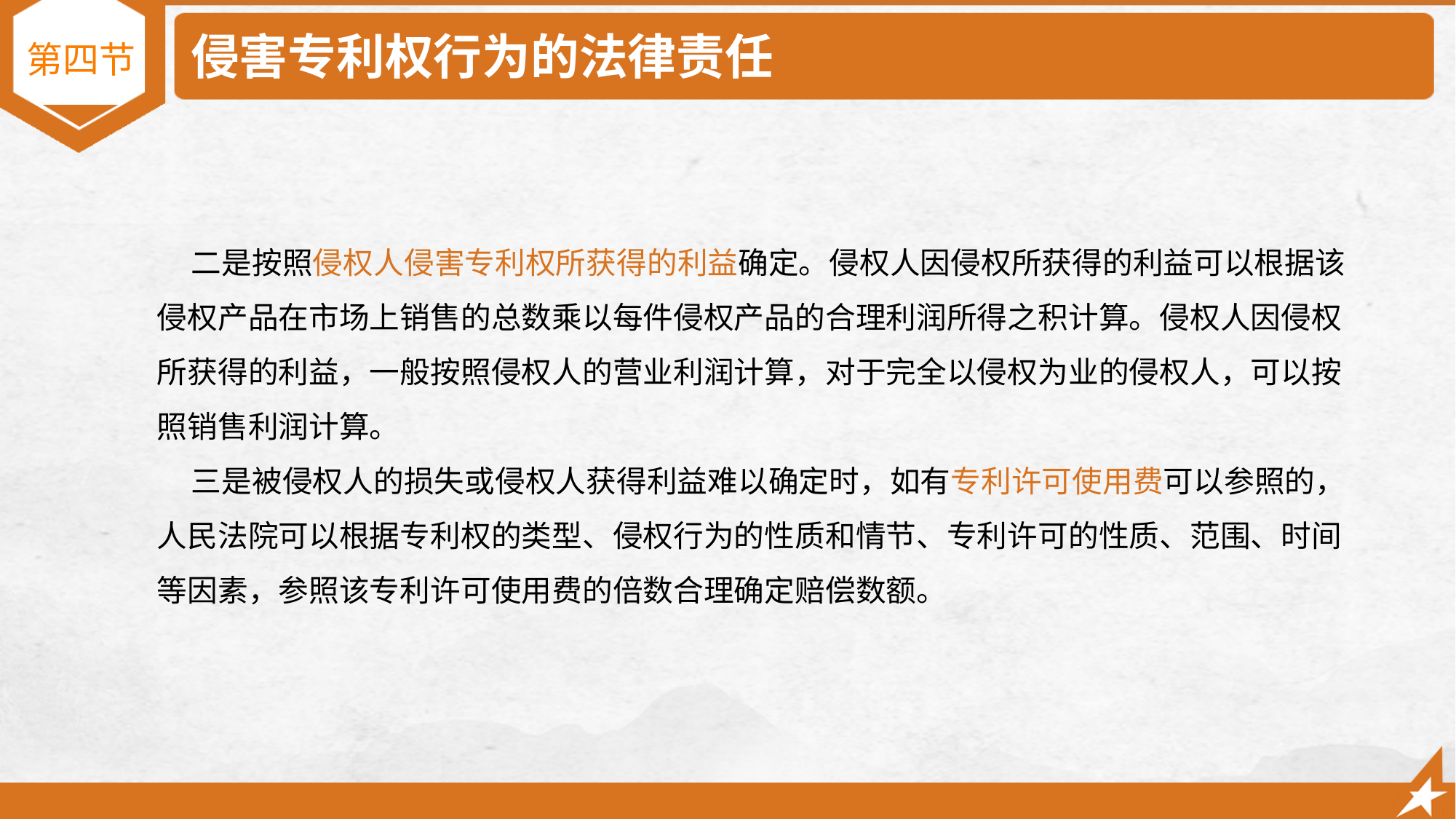

# 侵害专利权行为的法律责任
第四节
    二是按照侵权人侵害专利权所获得的利益确定。侵权人因侵权所获得的利益可以根据该侵权产品在市场上销售的总数乘以每件侵权产品的合理利润所得之积计算。侵权人因侵权所获得的利益，一般按照侵权人的营业利润计算，对于完全以侵权为业的侵权人，可以按照销售利润计算。
    三是被侵权人的损失或侵权人获得利益难以确定时，如有专利许可使用费可以参照的，人民法院可以根据专利权的类型、侵权行为的性质和情节、专利许可的性质、范围、时间等因素，参照该专利许可使用费的倍数合理确定赔偿数额。